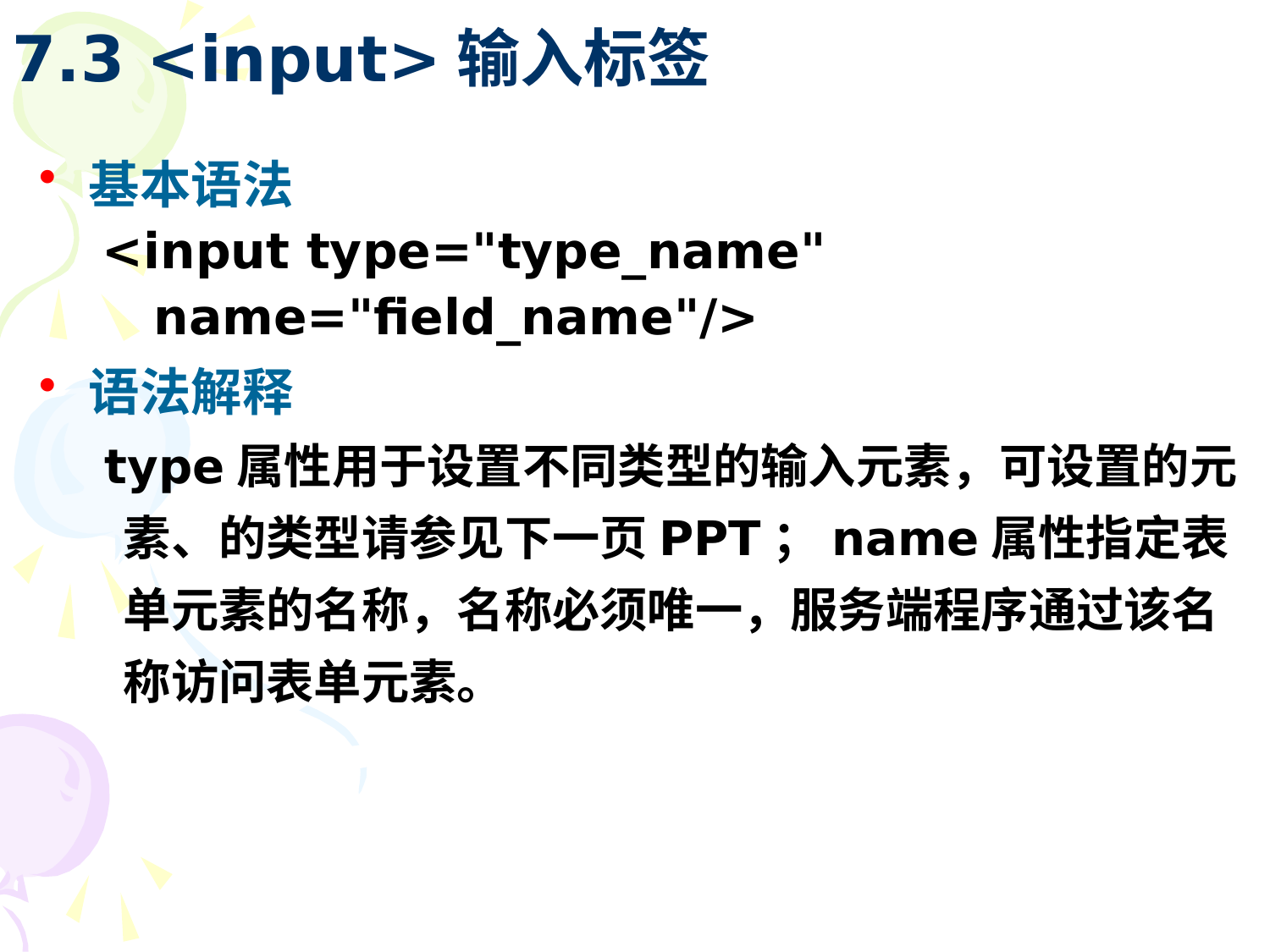

# 7.3 <input>输入标签
基本语法
<input type="type_name"
   name="field_name"/>
语法解释
    type属性用于设置不同类型的输入元素，可设置的元素、的类型请参见下一页PPT；name属性指定表单元素的名称，名称必须唯一，服务端程序通过该名称访问表单元素。